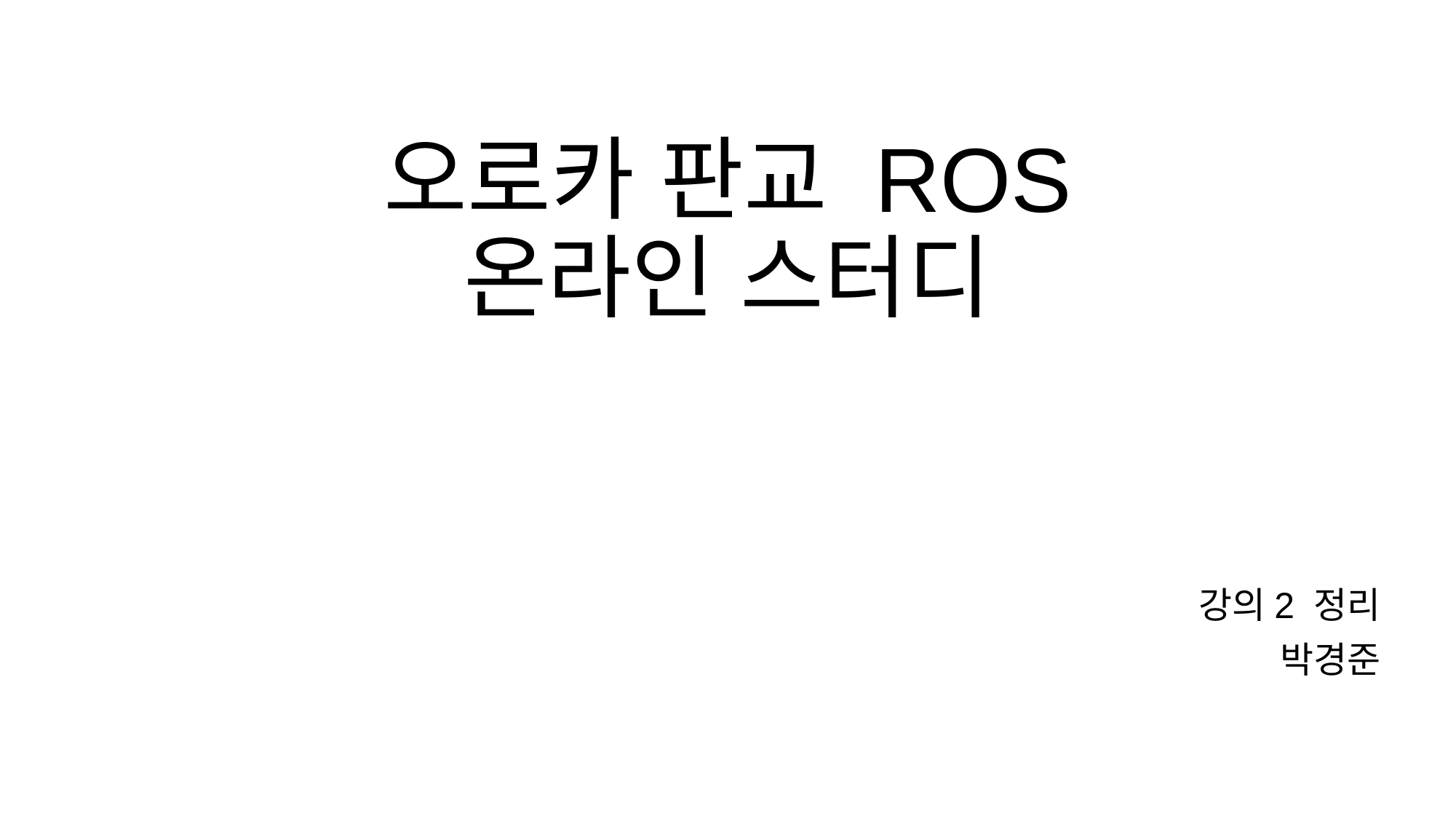

# 오로카 판교 ROS 온라인 스터디
강의2 정리
박경준